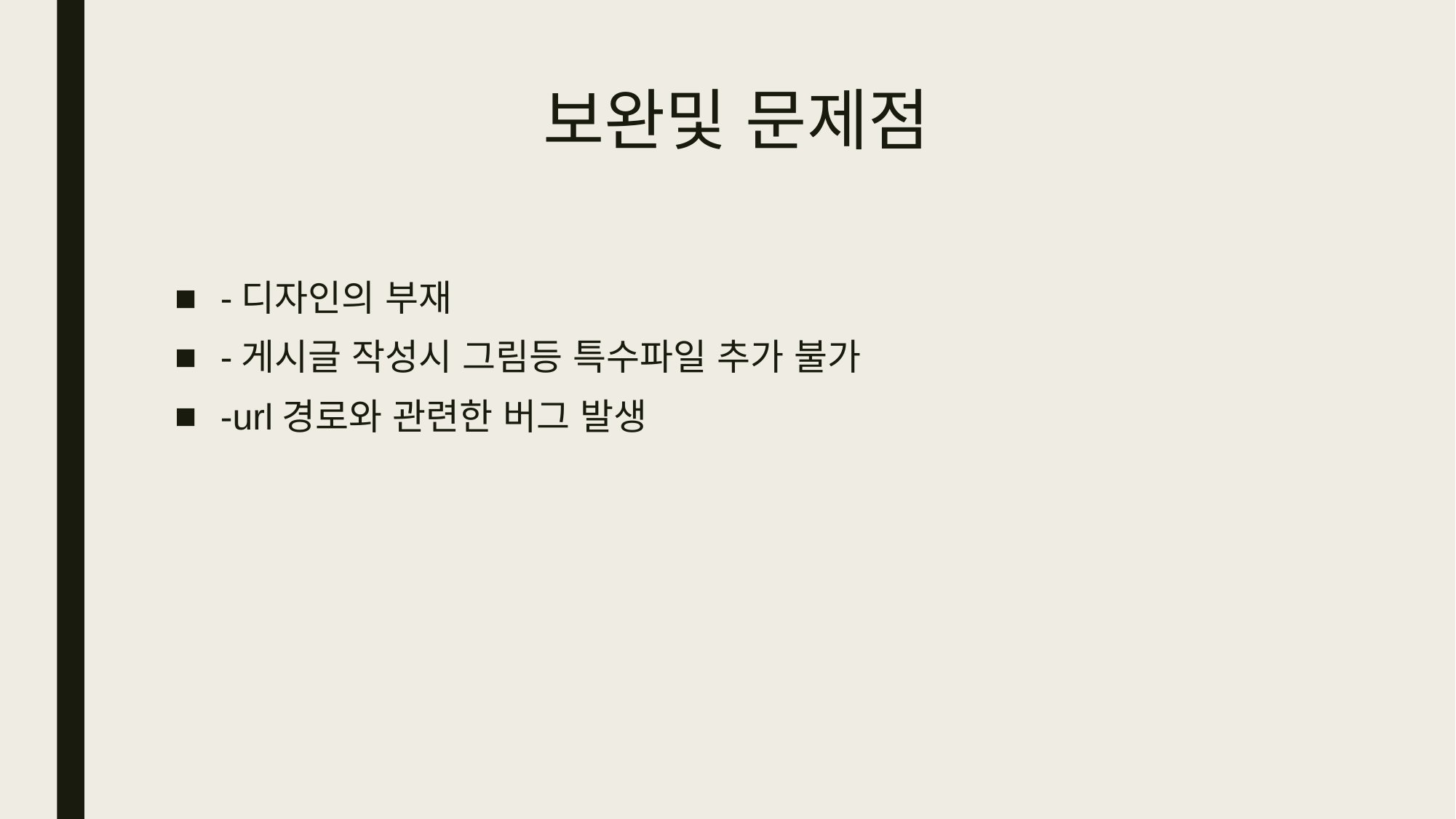

# 보완및 문제점
-디자인의 부재
-게시글 작성시 그림등 특수파일 추가 불가
-url경로와 관련한 버그 발생